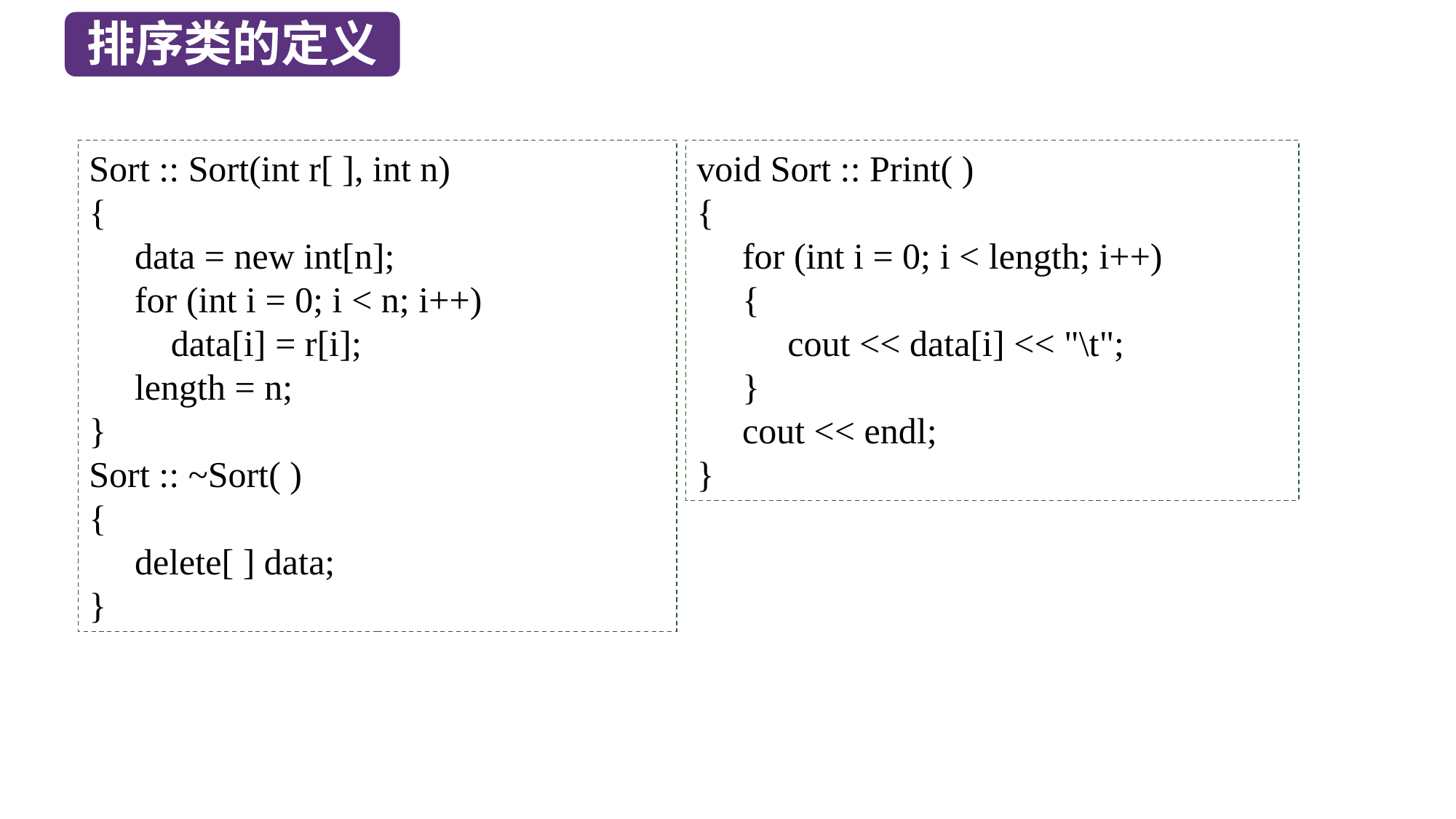

排序类的定义

Sort :: Sort(int r[ ], int n)
{
     data = new int[n];
     for (int i = 0; i < n; i++)
         data[i] = r[i];
     length = n;
}
Sort :: ~Sort( )
{
     delete[ ] data;
}
void Sort :: Print( )
{
     for (int i = 0; i < length; i++)
     {
          cout << data[i] << "\t";
     }
     cout << endl;
}